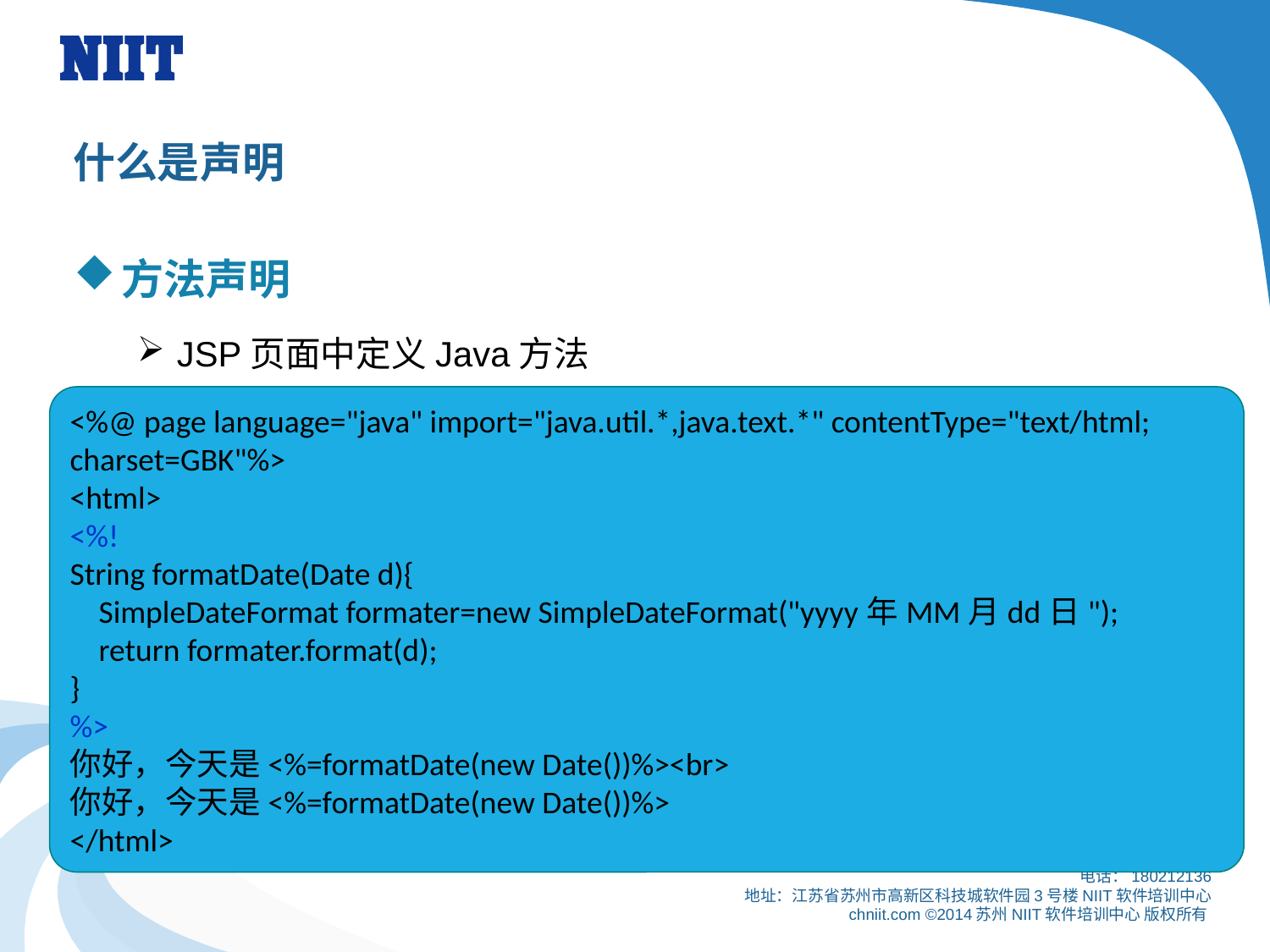

# 什么是声明
方法声明
JSP页面中定义Java方法
语法：< % ! Java 代码 %>

<%@ page language="java" import="java.util.*,java.text.*" contentType="text/html; charset=GBK"%>
<html>
<%!
String formatDate(Date d){
    SimpleDateFormat formater=new SimpleDateFormat("yyyy年MM月dd日");
    return formater.format(d);
}
%>
你好，今天是<%=formatDate(new Date())%><br>
你好，今天是<%=formatDate(new Date())%>
</html>